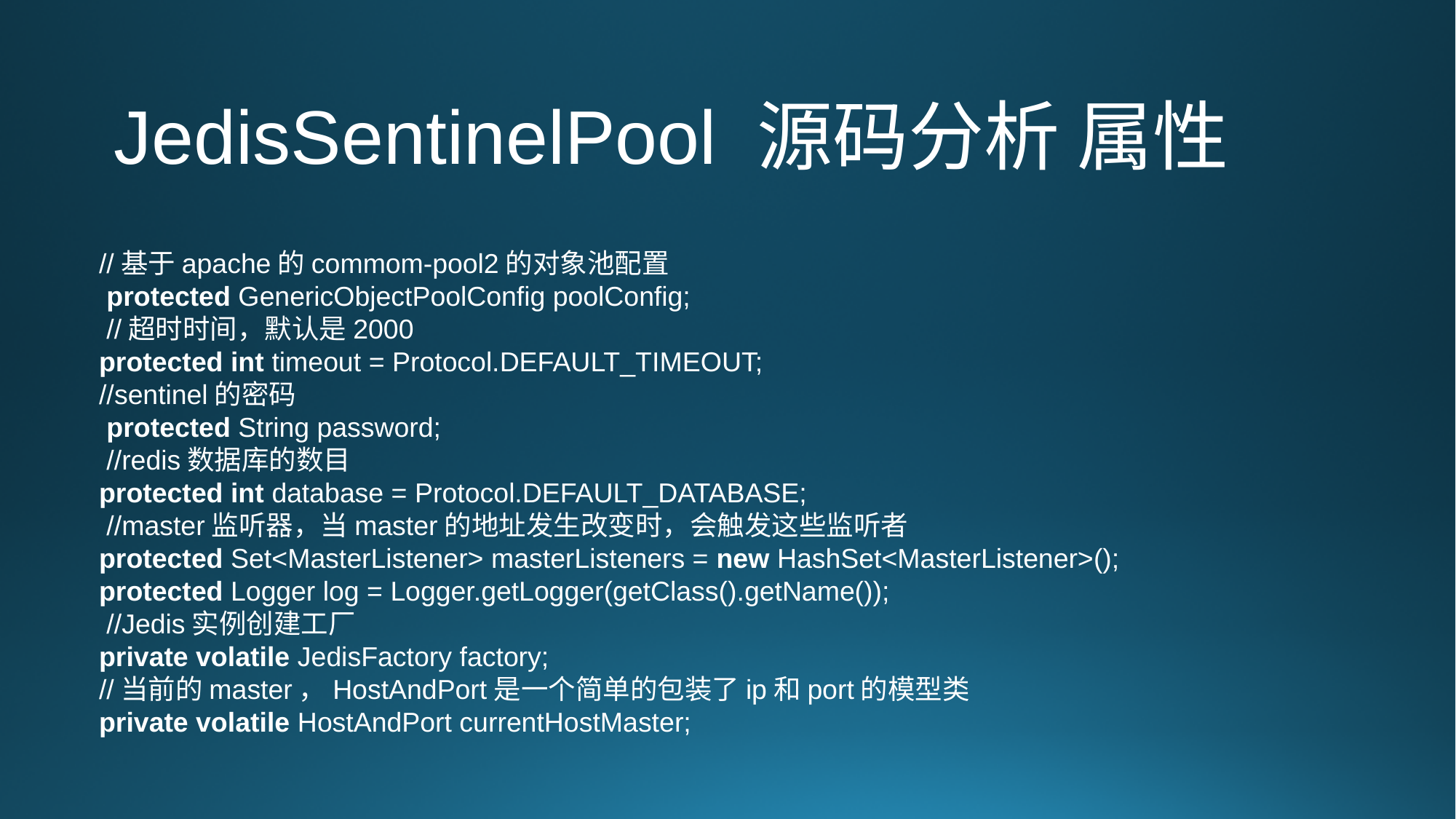

JedisSentinelPool 源码分析 属性
//基于apache的commom-pool2的对象池配置
 protected GenericObjectPoolConfig poolConfig;
 //超时时间，默认是2000
protected int timeout = Protocol.DEFAULT_TIMEOUT;
//sentinel的密码
 protected String password;
 //redis数据库的数目
protected int database = Protocol.DEFAULT_DATABASE;
 //master监听器，当master的地址发生改变时，会触发这些监听者
protected Set<MasterListener> masterListeners = new HashSet<MasterListener>();
protected Logger log = Logger.getLogger(getClass().getName());
 //Jedis实例创建工厂
private volatile JedisFactory factory;
//当前的master，HostAndPort是一个简单的包装了ip和port的模型类
private volatile HostAndPort currentHostMaster;